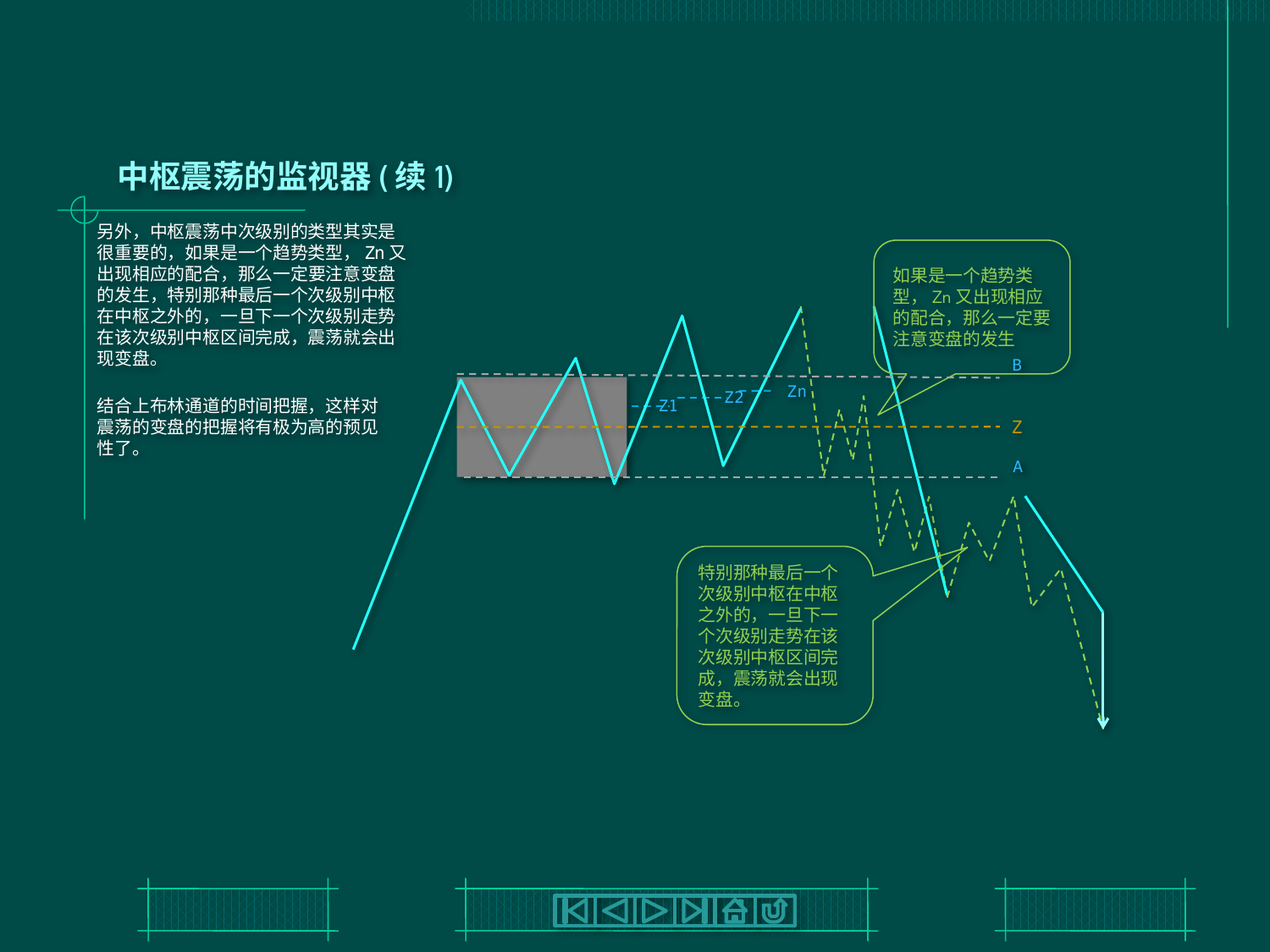

# 中枢震荡的监视器(续1)
另外，中枢震荡中次级别的类型其实是很重要的，如果是一个趋势类型，Zn又出现相应的配合，那么一定要注意变盘的发生，特别那种最后一个次级别中枢在中枢之外的，一旦下一个次级别走势在该次级别中枢区间完成，震荡就会出现变盘。
如果是一个趋势类型，Zn又出现相应的配合，那么一定要注意变盘的发生

B
Zn

Z2
结合上布林通道的时间把握，这样对震荡的变盘的把握将有极为高的预见性了。
Z1
Z
A

特别那种最后一个次级别中枢在中枢之外的，一旦下一个次级别走势在该次级别中枢区间完成，震荡就会出现变盘。